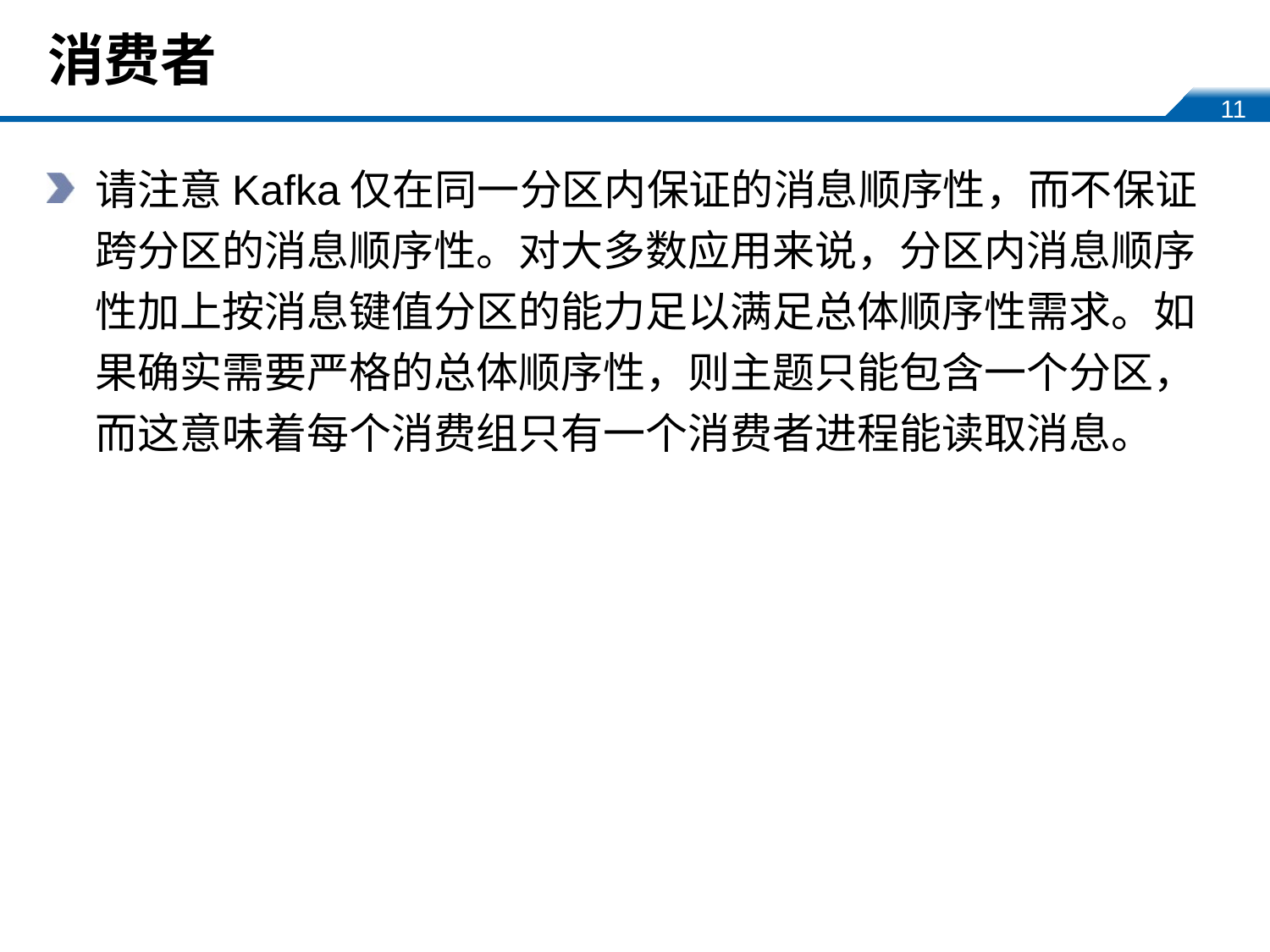

# 消费者
请注意Kafka仅在同一分区内保证的消息顺序性，而不保证跨分区的消息顺序性。对大多数应用来说，分区内消息顺序性加上按消息键值分区的能力足以满足总体顺序性需求。如果确实需要严格的总体顺序性，则主题只能包含一个分区，而这意味着每个消费组只有一个消费者进程能读取消息。